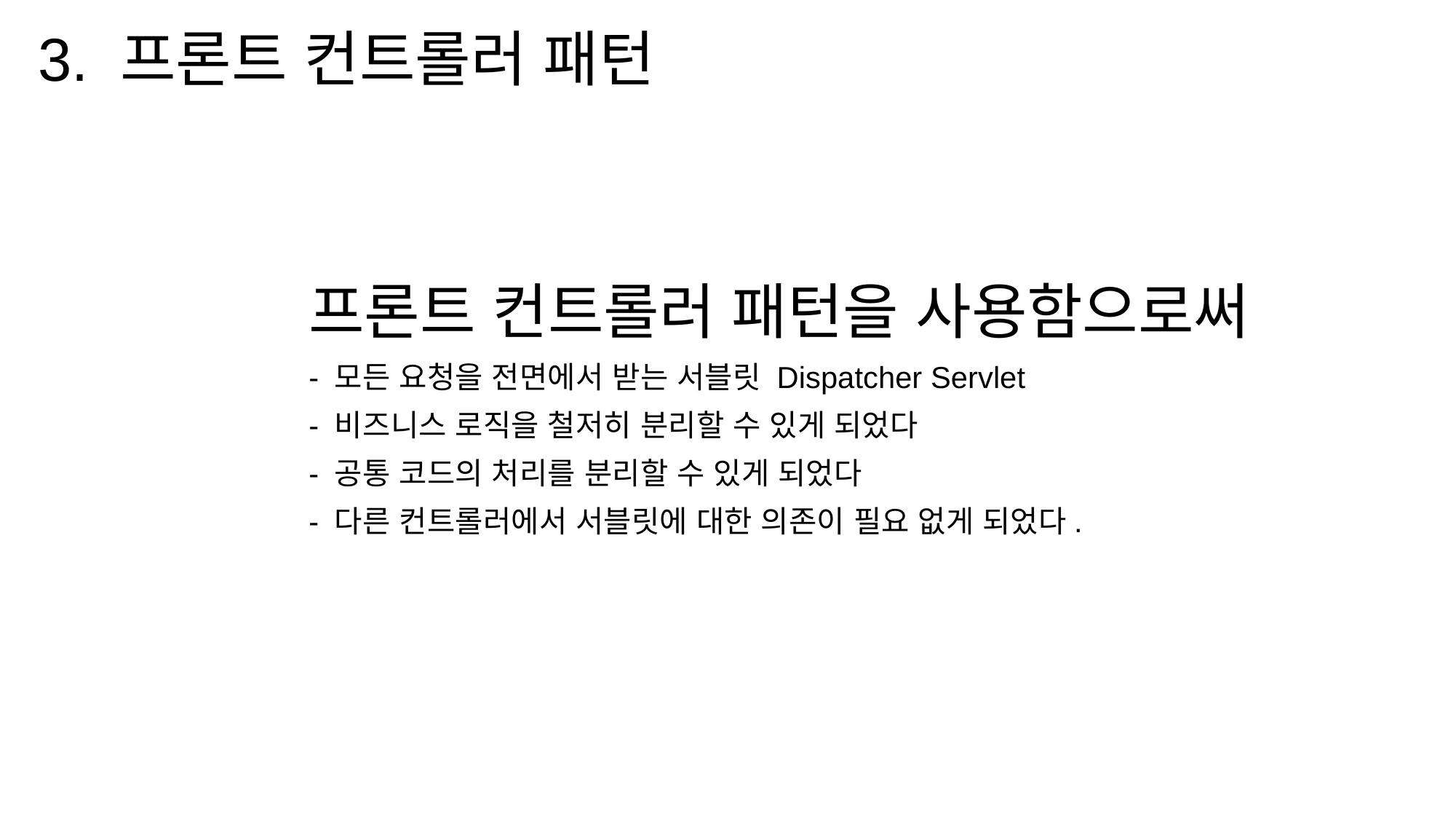

3. 프론트 컨트롤러 패턴
프론트 컨트롤러 패턴을 사용함으로써
- 모든 요청을 전면에서 받는 서블릿 Dispatcher Servlet
- 비즈니스 로직을 철저히 분리할 수 있게 되었다
- 공통 코드의 처리를 분리할 수 있게 되었다
- 다른 컨트롤러에서 서블릿에 대한 의존이 필요 없게 되었다.